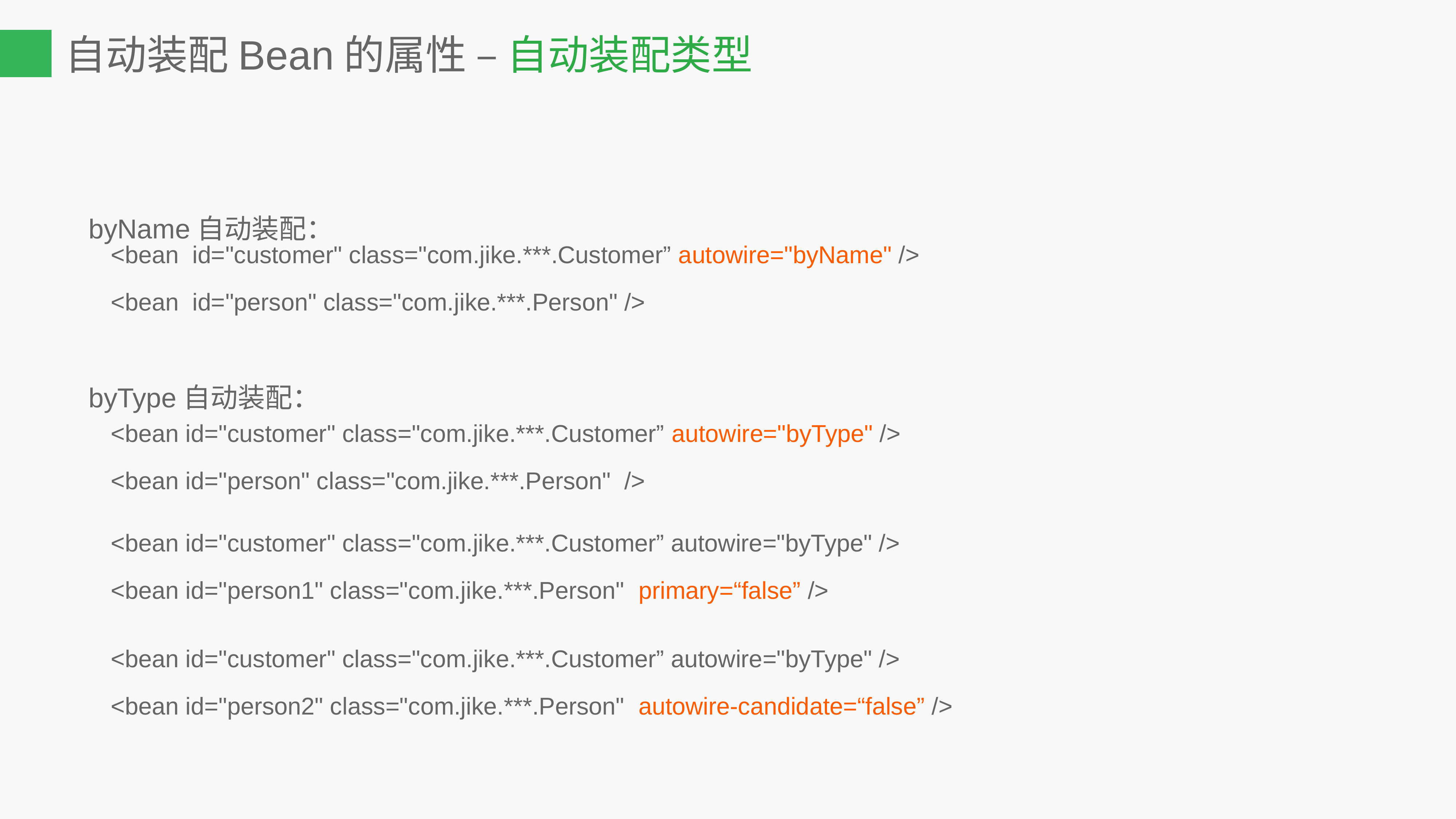

自动装配Bean的属性 – 自动装配类型

byName自动装配：

<bean  id="customer" class="com.jike.***.Customer” autowire="byName" />
<bean  id="person" class="com.jike.***.Person" />
byType自动装配：
<bean id="customer" class="com.jike.***.Customer” autowire="byType" />
<bean id="person" class="com.jike.***.Person"  />
<bean id="customer" class="com.jike.***.Customer” autowire="byType" />
<bean id="person1" class="com.jike.***.Person"  primary=“false” />
<bean id="customer" class="com.jike.***.Customer” autowire="byType" />
<bean id="person2" class="com.jike.***.Person"  autowire-candidate=“false” />